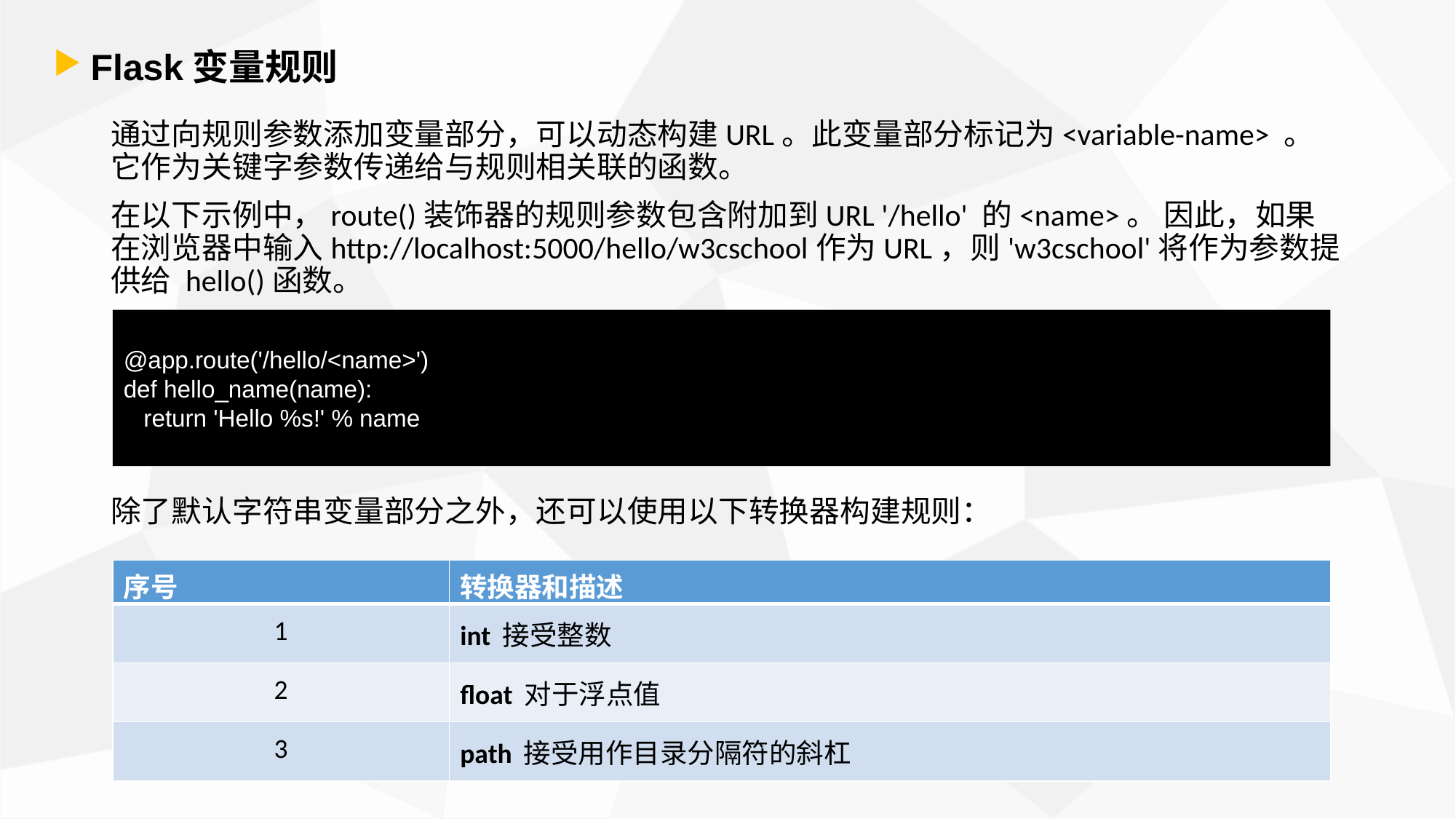

Flask变量规则

通过向规则参数添加变量部分，可以动态构建URL。此变量部分标记为<variable-name> 。它作为关键字参数传递给与规则相关联的函数。
在以下示例中，route()装饰器的规则参数包含附加到URL '/hello' 的<name>。 因此，如果在浏览器中输入http://localhost:5000/hello/w3cschool作为URL，则'w3cschool'将作为参数提供给 hello()函数。

除了默认字符串变量部分之外，还可以使用以下转换器构建规则：

@app.route('/hello/<name>')
def hello_name(name):
   return 'Hello %s!' % name

| 序号 | 转换器和描述 |
| --- | --- |
| 1 | int 接受整数 |
| 2 | float 对于浮点值 |
| 3 | path 接受用作目录分隔符的斜杠 |